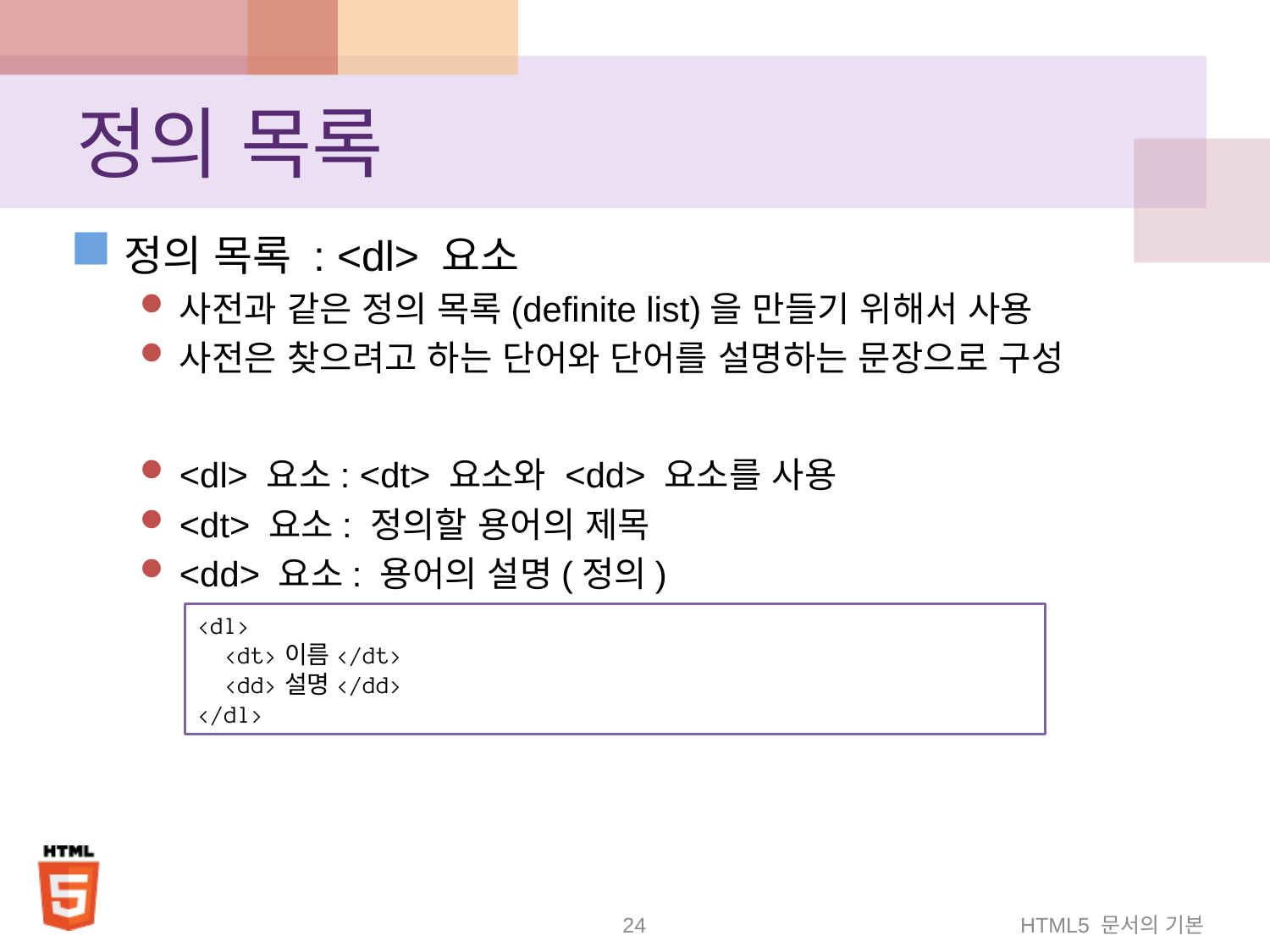

# 정의 목록
정의 목록 : <dl> 요소
사전과 같은 정의 목록(definite list)을 만들기 위해서 사용
사전은 찾으려고 하는 단어와 단어를 설명하는 문장으로 구성

<dl> 요소: <dt> 요소와 <dd> 요소를 사용
<dt> 요소: 정의할 용어의 제목
<dd> 요소: 용어의 설명(정의)
<dl>
  <dt>이름</dt>
  <dd>설명</dd>
</dl>
24
HTML5 문서의 기본